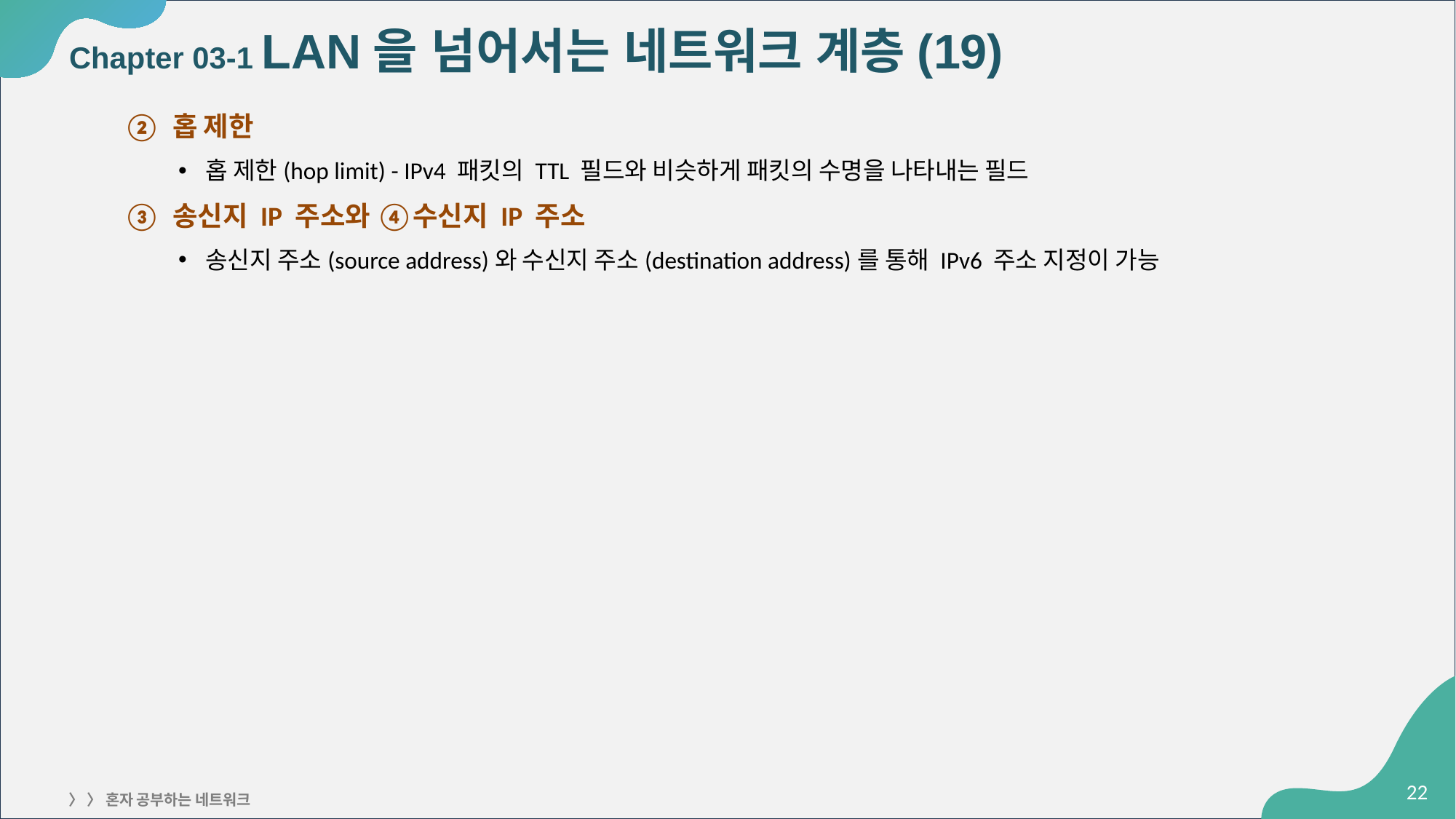

# Chapter 03-1 LAN을 넘어서는 네트워크 계층(19)
② 홉 제한
홉 제한(hop limit) - IPv4 패킷의 TTL 필드와 비슷하게 패킷의 수명을 나타내는 필드
③ 송신지 IP 주소와 ④수신지 IP 주소
송신지 주소(source address)와 수신지 주소(destination address)를 통해 IPv6 주소 지정이 가능

22
〉 〉 혼자 공부하는 네트워크